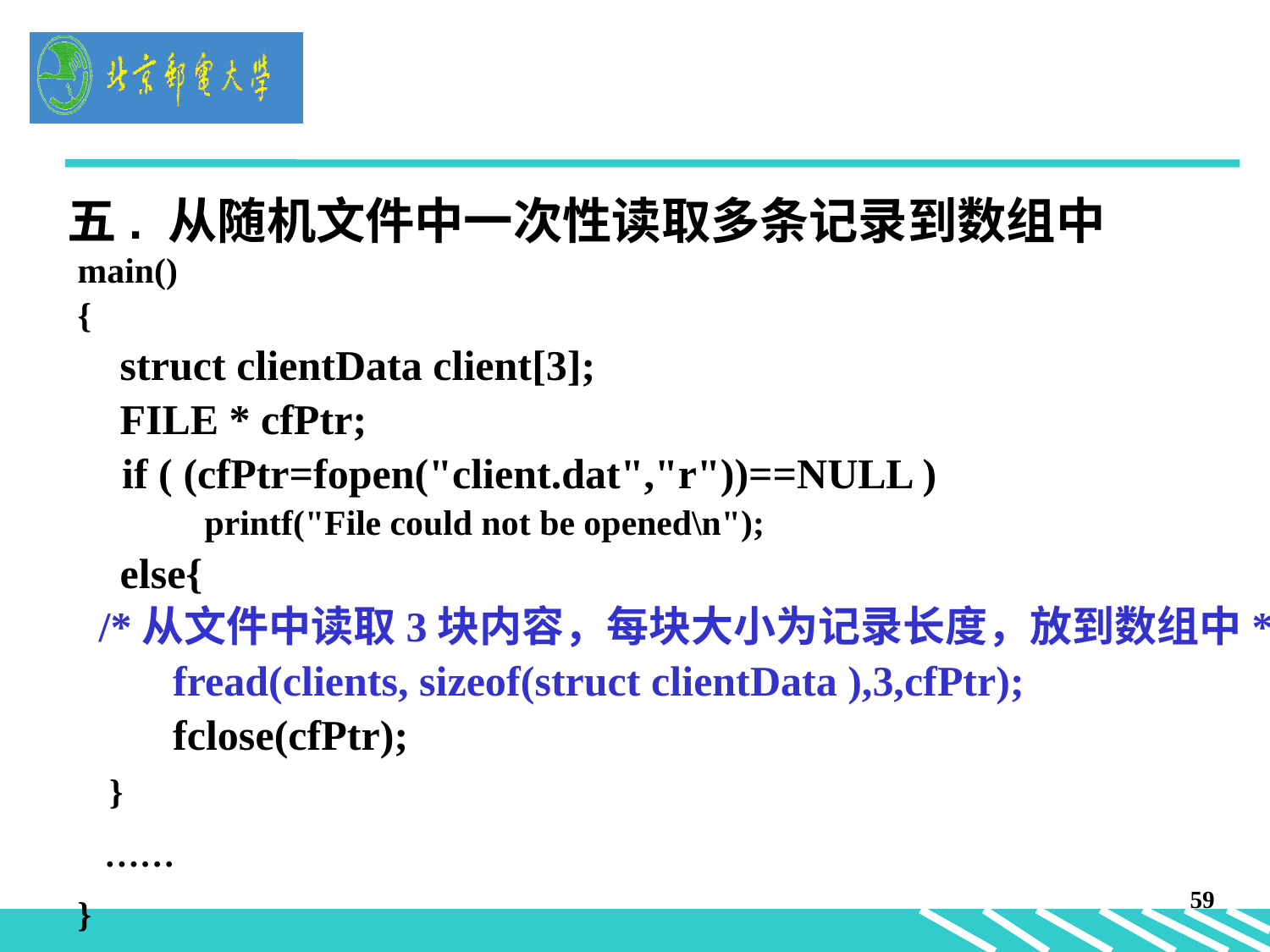

五. 从随机文件中一次性读取多条记录到数组中
main()
{
    struct clientData client[3];
    FILE * cfPtr;
     if ( (cfPtr=fopen("client.dat","r"))==NULL )
 	printf("File could not be opened\n");
    else{
  /*从文件中读取3块内容，每块大小为记录长度，放到数组中*/
         fread(clients, sizeof(struct clientData ),3,cfPtr);
         fclose(cfPtr);
   }
   ……
}
59